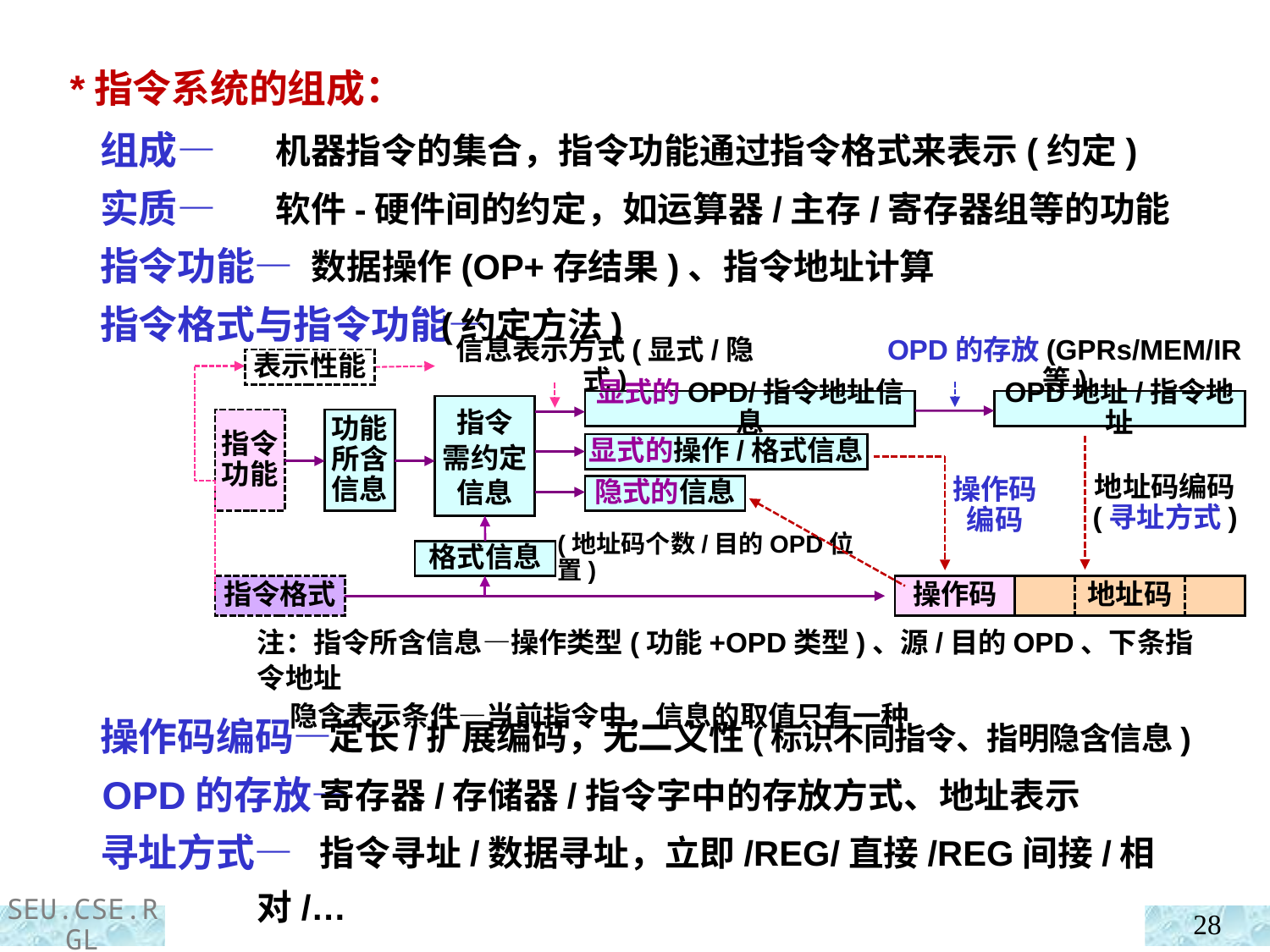

*指令系统的组成：
      组成—
      实质—
      指令功能—
      指令格式与指令功能—

      操作码编码—
      OPD的存放—
      寻址方式—
 机器指令的集合，指令功能通过指令格式来表示(约定)
 软件-硬件间的约定，如运算器/主存/寄存器组等的功能
     数据操作(OP+存结果)、指令地址计算
                 (约定方法)

       定长/扩展编码，无二义性(标识不同指令、指明隐含信息)
      寄存器/存储器/指令字中的存放方式、地址表示
      指令寻址/数据寻址，立即/REG/直接/REG间接/相对/…
信息表示方式(显式/隐式)
表示性能
指令
需约定
信息
指令功能
功能所含信息
格式信息
(地址码个数/目的OPD位置)
地址码
指令格式
操作码
OPD的存放(GPRs/MEM/IR等)
OPD地址/指令地址
显式的OPD/指令地址信息
显式的操作/格式信息
隐式的信息
地址码编码
(寻址方式)
操作码
编码
注：指令所含信息—操作类型(功能+OPD类型)、源/目的OPD、下条指令地址
    隐含表示条件—当前指令中，信息的取值只有一种
28